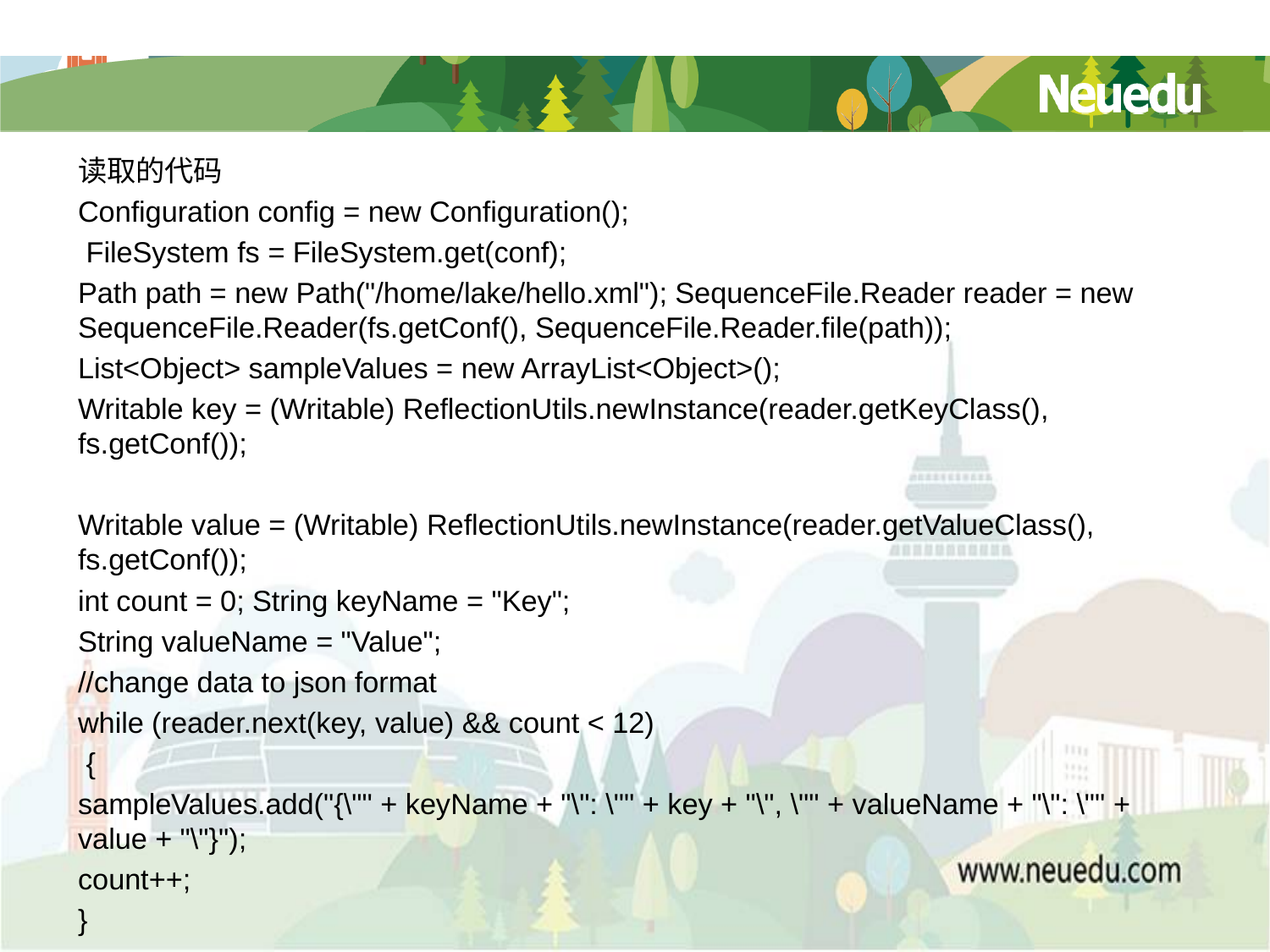

读取的代码
Configuration config = new Configuration();
 FileSystem fs = FileSystem.get(conf);
Path path = new Path("/home/lake/hello.xml"); SequenceFile.Reader reader = new SequenceFile.Reader(fs.getConf(), SequenceFile.Reader.file(path));
List<Object> sampleValues = new ArrayList<Object>();
Writable key = (Writable) ReflectionUtils.newInstance(reader.getKeyClass(), fs.getConf());

Writable value = (Writable) ReflectionUtils.newInstance(reader.getValueClass(), fs.getConf());
int count = 0; String keyName = "Key";
String valueName = "Value";
//change data to json format
while (reader.next(key, value) && count < 12)
 {
sampleValues.add("{\"" + keyName + "\": \"" + key + "\", \"" + valueName + "\": \"" + value + "\"}");
count++;
}